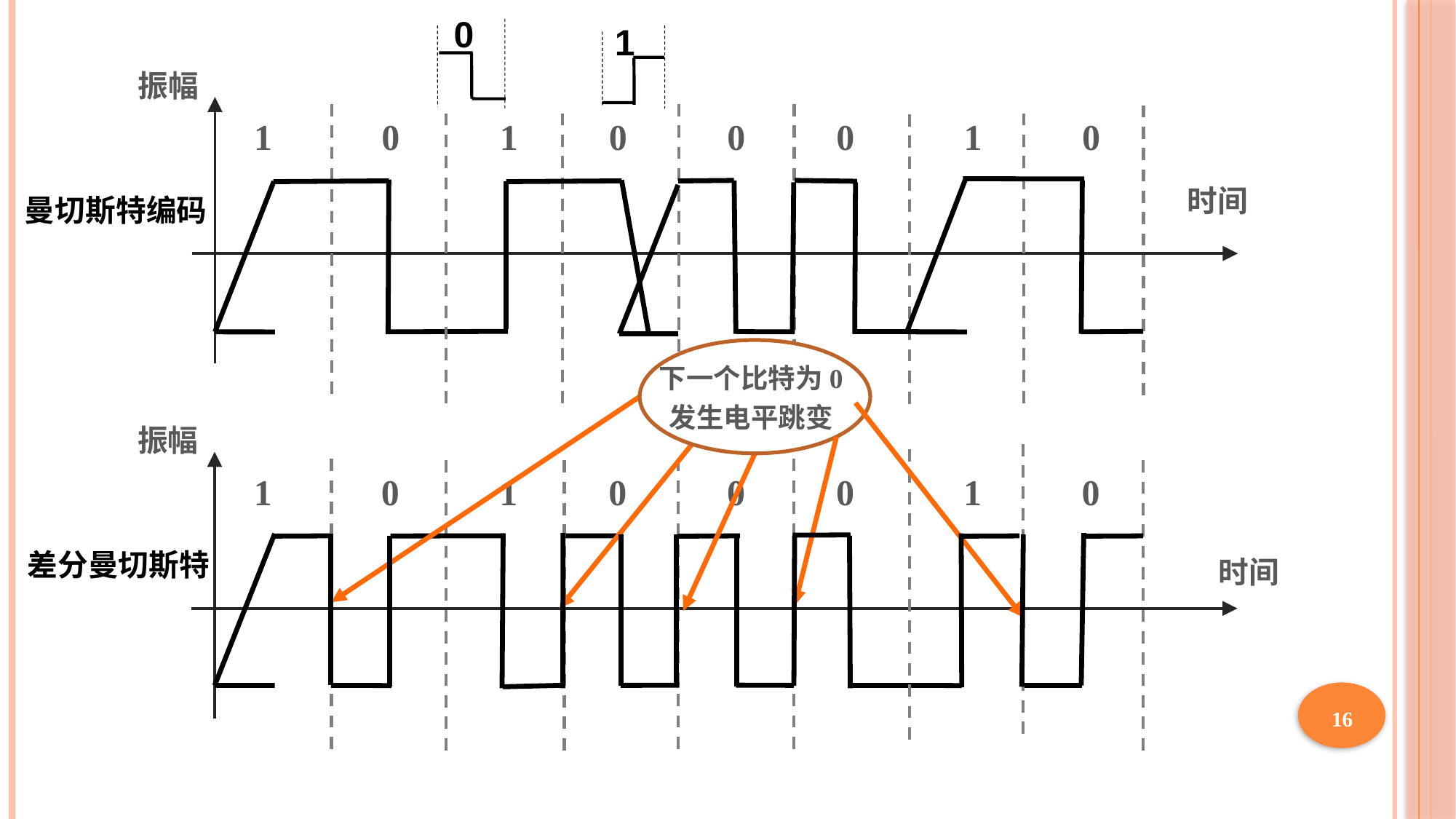

0
1

振幅
1            0           1          0           0          0            1           0
 时间
曼切斯特编码

下一个比特为0
发生电平跳变
振幅
1            0           1          0           0          0            1           0
差分曼切斯特

 时间
16